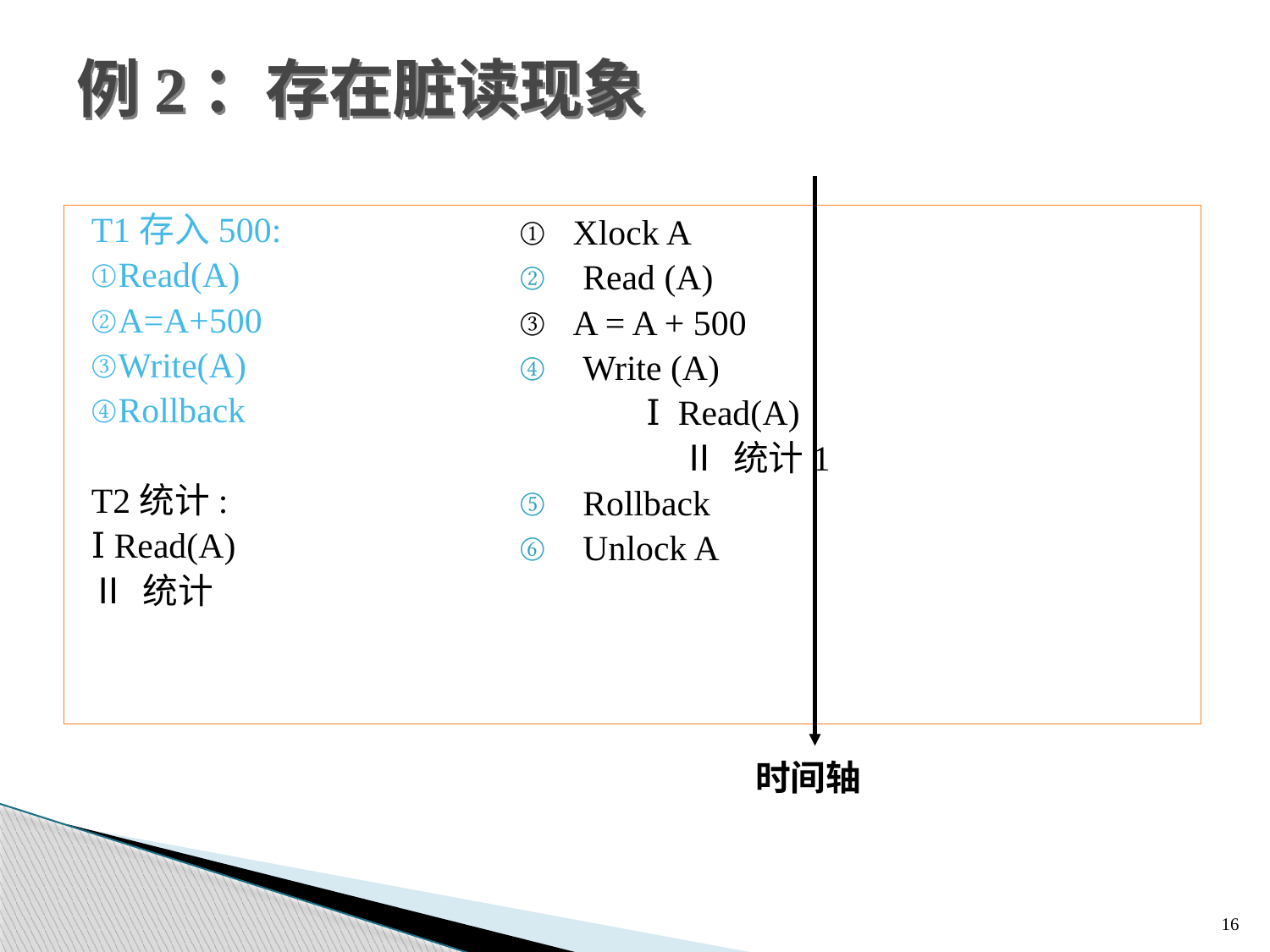

# 例2：存在脏读现象

T1存入500:
①Read(A)
②A=A+500
③Write(A)
④Rollback

T2统计:
Ⅰ Read(A)
Ⅱ 统计

①   Xlock A
Read (A)
③   A = A + 500
Write (A)
	Ⅰ  Read(A)
     	Ⅱ 统计1
Rollback
Unlock A
时间轴
16